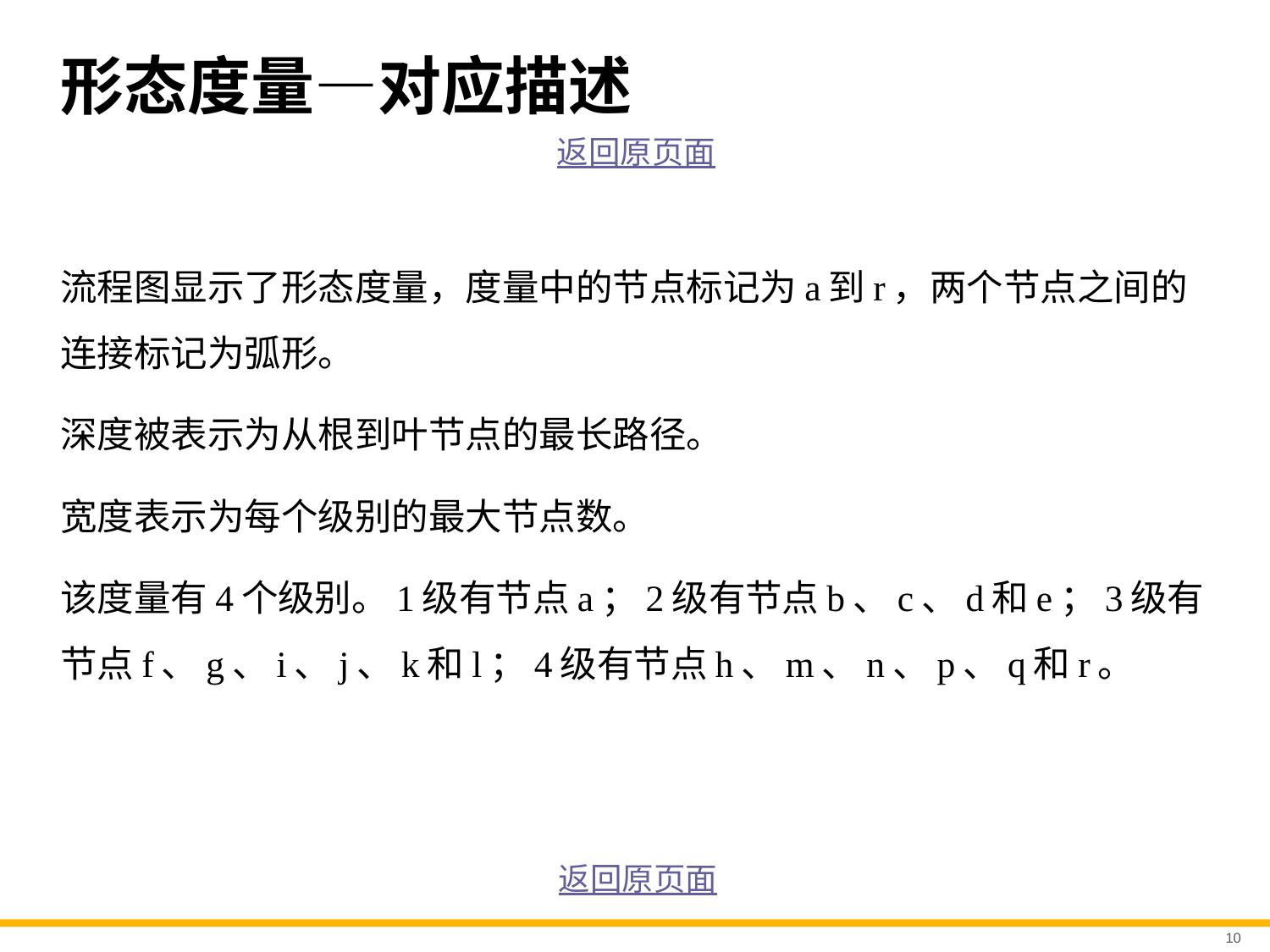

# 形态度量—对应描述
返回原页面
流程图显示了形态度量，度量中的节点标记为a到r，两个节点之间的连接标记为弧形。
深度被表示为从根到叶节点的最长路径。
宽度表示为每个级别的最大节点数。
该度量有4个级别。1级有节点a；2级有节点b、c、d和e；3级有节点f、g、i、j、k和l；4级有节点h、m、n、p、q和r。
返回原页面
10